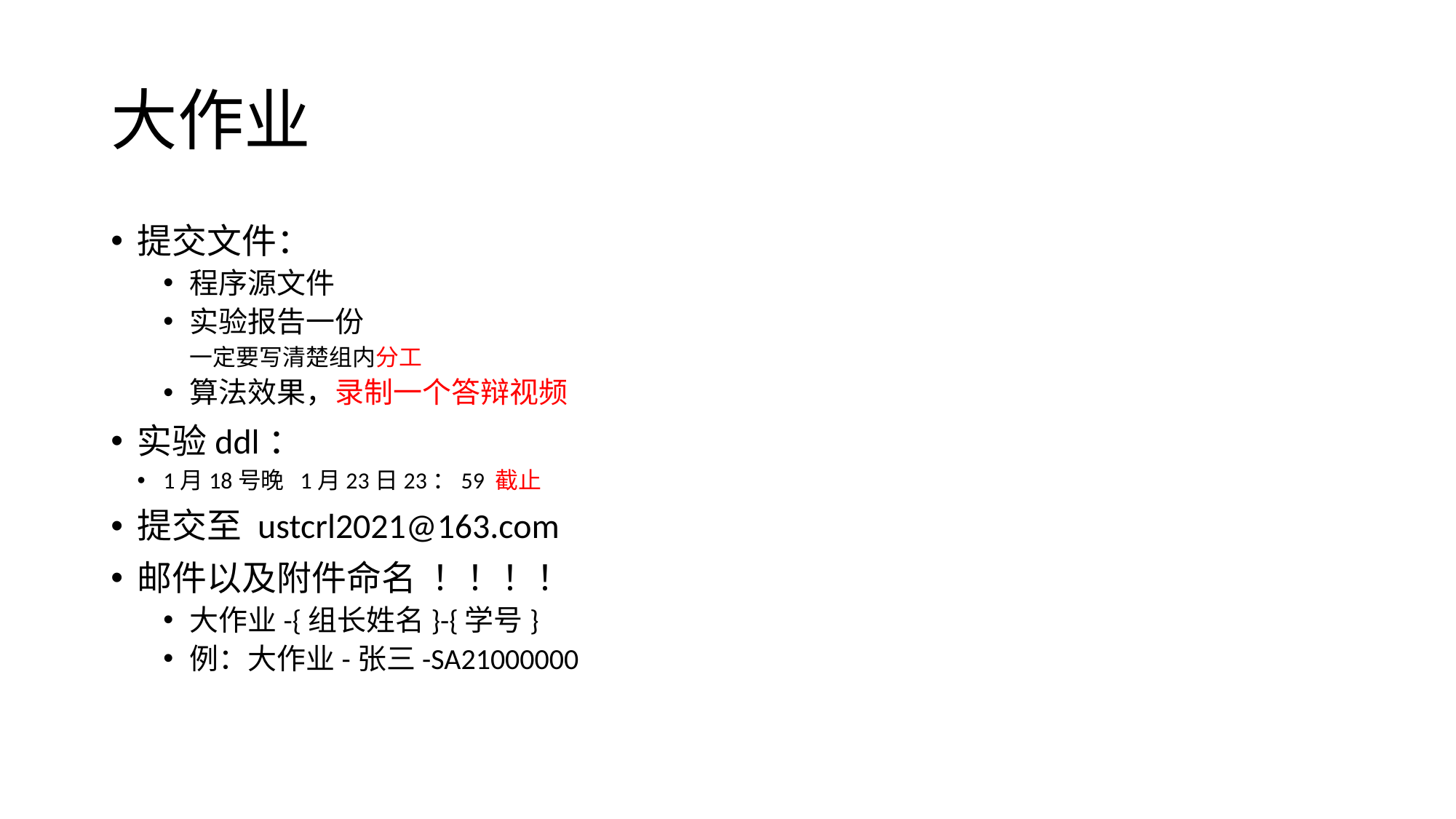

# 大作业
提交文件：
程序源文件
实验报告一份
	一定要写清楚组内分工
算法效果，录制一个答辩视频
实验ddl：
1月18号晚  1月23日23：59 截止
提交至 ustcrl2021@163.com
邮件以及附件命名  ！！！！
大作业-{组长姓名}-{学号}
例：大作业-张三-SA21000000